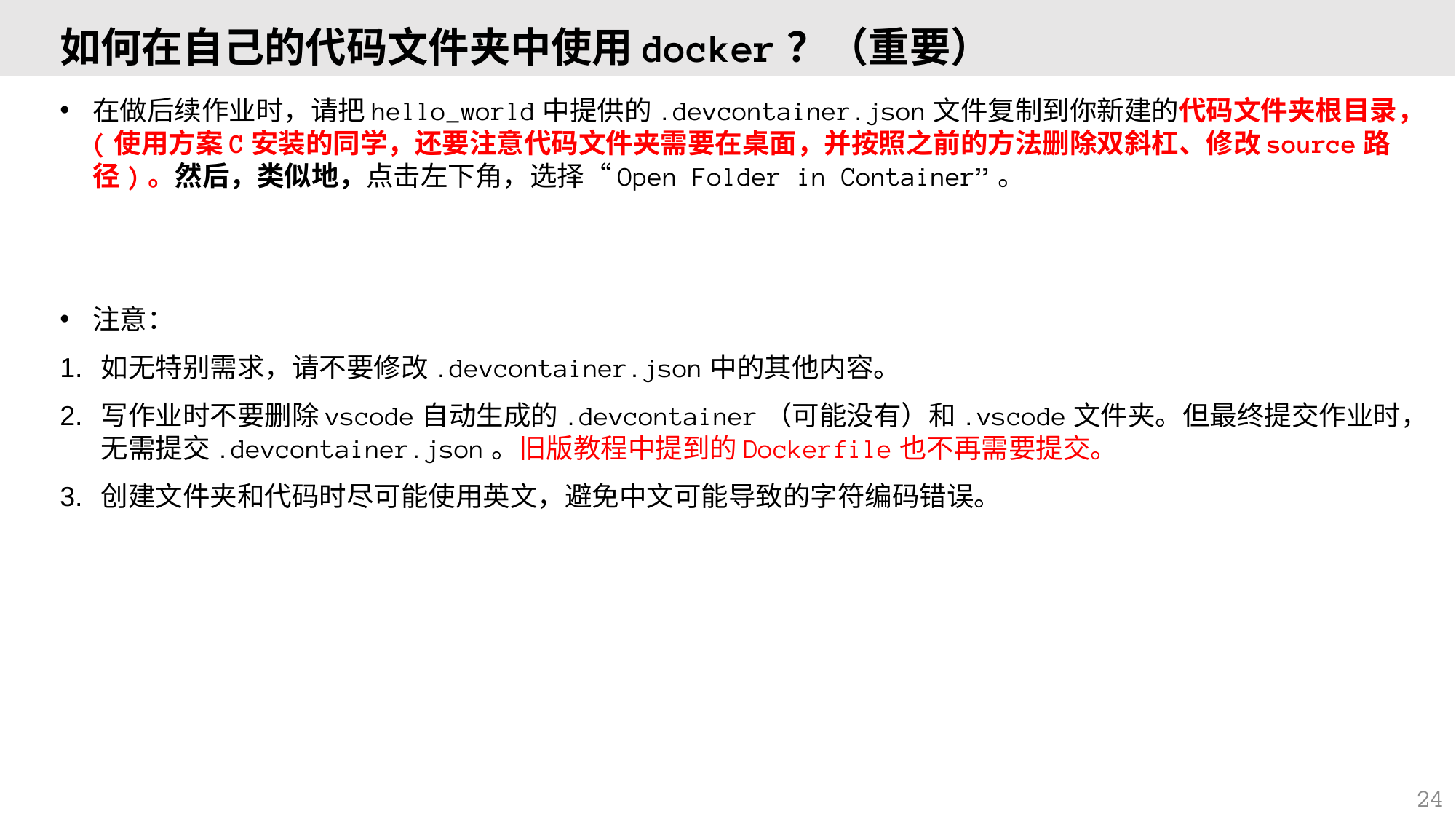

# 如何在自己的代码文件夹中使用docker？（重要）
在做后续作业时，请把hello_world中提供的.devcontainer.json文件复制到你新建的代码文件夹根目录，(使用方案C安装的同学，还要注意代码文件夹需要在桌面，并按照之前的方法删除双斜杠、修改source路径)。然后，类似地，点击左下角，选择“Open Folder in Container”。

注意：
如无特别需求，请不要修改.devcontainer.json中的其他内容。
写作业时不要删除vscode自动生成的.devcontainer（可能没有）和.vscode文件夹。但最终提交作业时，无需提交.devcontainer.json。旧版教程中提到的Dockerfile也不再需要提交。
创建文件夹和代码时尽可能使用英文，避免中文可能导致的字符编码错误。
24